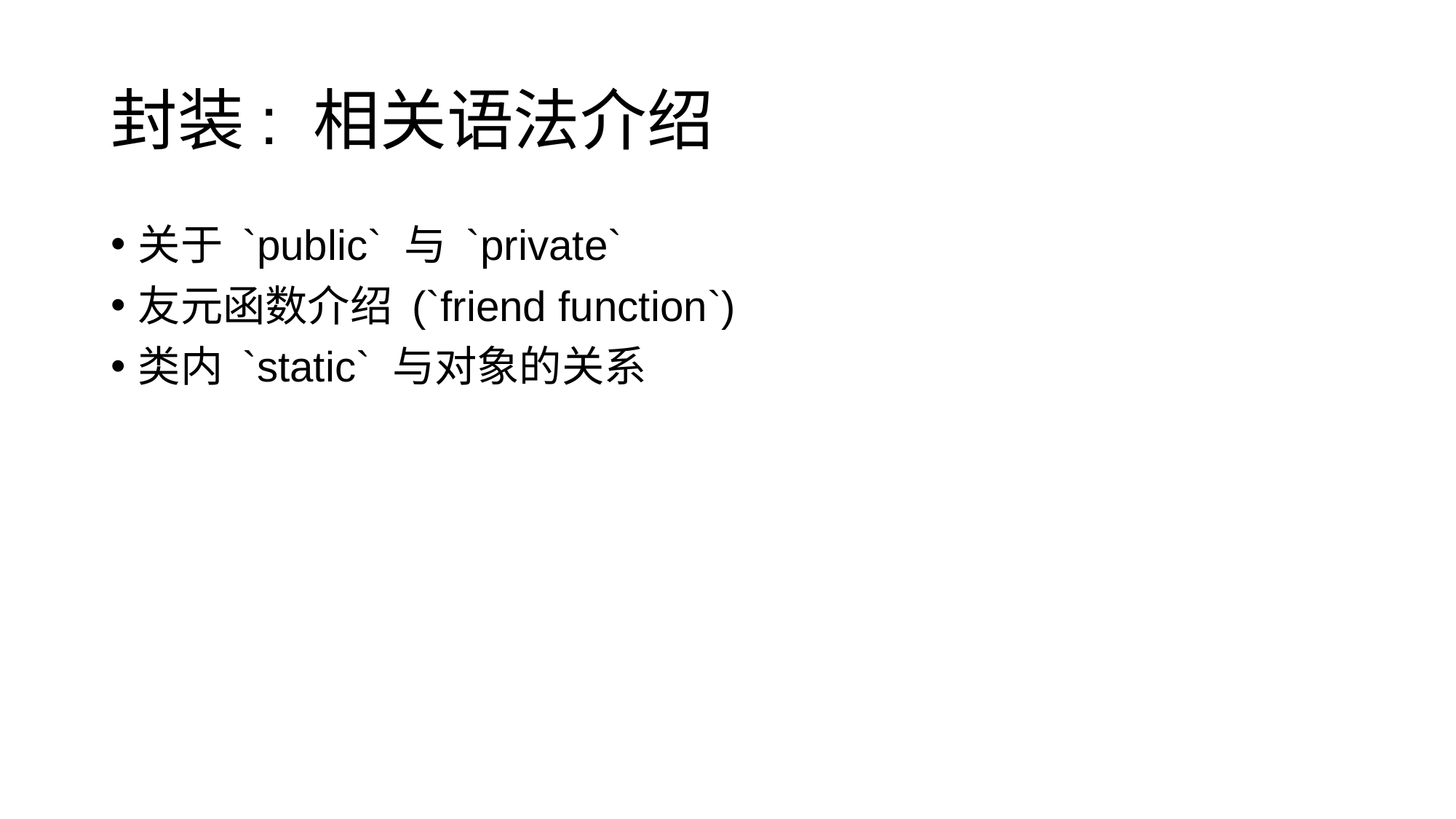

# 封装: 相关语法介绍
关于 `public` 与 `private`
友元函数介绍 (`friend function`)
类内 `static` 与对象的关系